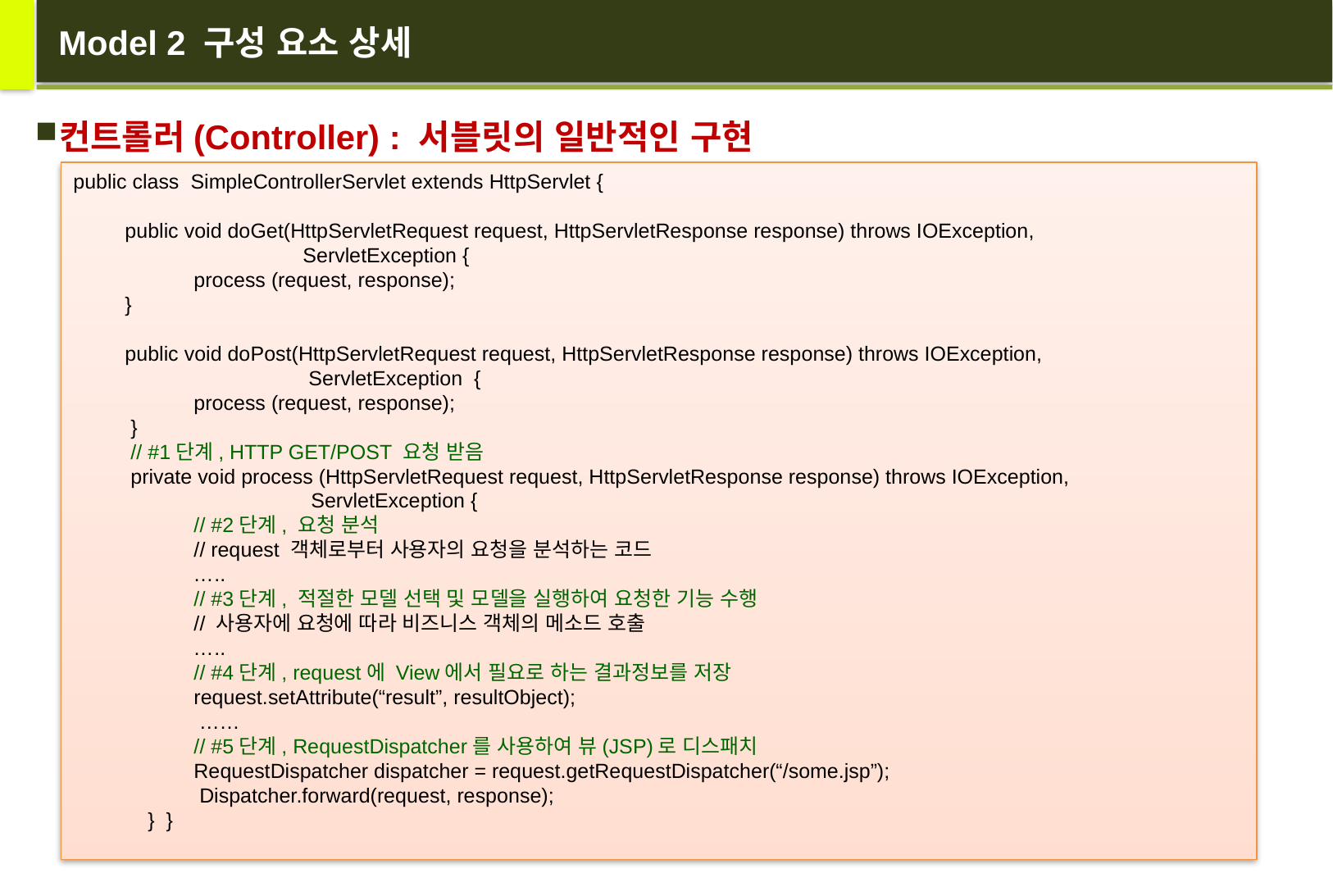

# Model 2 구성 요소 상세
컨트롤러(Controller) : 서블릿의 일반적인 구현
public class  SimpleControllerServlet extends HttpServlet {

         public void doGet(HttpServletRequest request, HttpServletResponse response) throws IOException,
                                        ServletException {
                     process (request, response);
         }

         public void doPost(HttpServletRequest request, HttpServletResponse response) throws IOException,
                                         ServletException  {
                     process (request, response);
          }
          // #1단계, HTTP GET/POST 요청 받음
          private void process (HttpServletRequest request, HttpServletResponse response) throws IOException,
	                    ServletException {
                     // #2단계, 요청 분석
                     // request 객체로부터 사용자의 요청을 분석하는 코드
                     …..
                     // #3단계, 적절한 모델 선택 및 모델을 실행하여 요청한 기능 수행
                     // 사용자에 요청에 따라 비즈니스 객체의 메소드 호출
                     …..
                     // #4단계, request에 View에서 필요로 하는 결과정보를 저장
                     request.setAttribute(“result”, resultObject);
                      ……
                     // #5단계, RequestDispatcher를 사용하여 뷰(JSP)로 디스패치
                     RequestDispatcher dispatcher = request.getRequestDispatcher(“/some.jsp”);
                      Dispatcher.forward(request, response);
             }  }